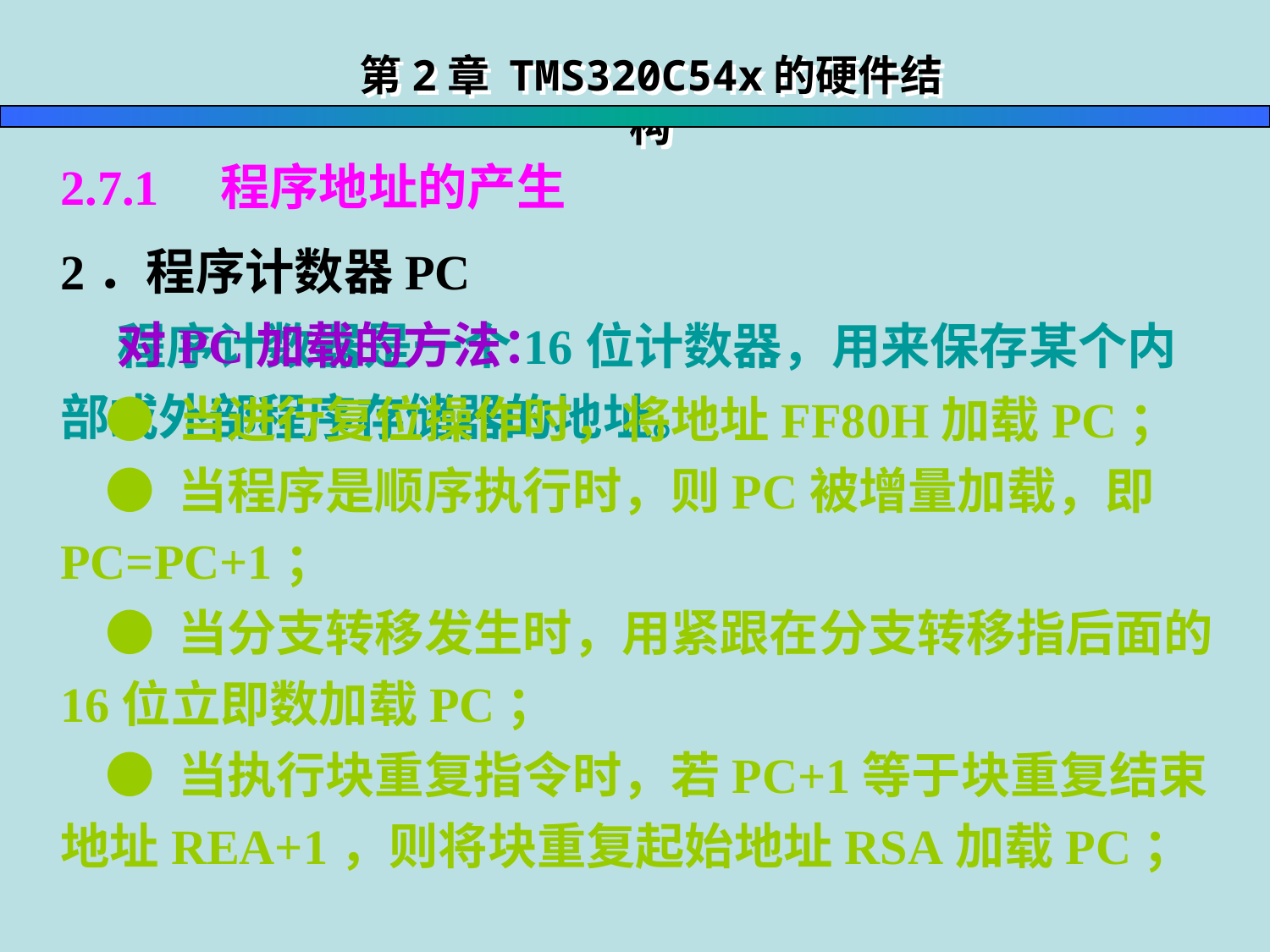

第2章 TMS320C54x的硬件结构

2.7.1　程序地址的产生
2．程序计数器PC
    对PC加载的方法：
    程序计数器是一个16位计数器，用来保存某个内部或外部程序存储器的地址。
    ● 当进行复位操作时，将地址FF80H加载PC；
    ● 当程序是顺序执行时，则PC被增量加载，即PC=PC+1；
    ● 当分支转移发生时，用紧跟在分支转移指后面的16位立即数加载PC；
    ● 当执行块重复指令时，若PC+1等于块重复结束地址REA+1，则将块重复起始地址RSA加载PC；
127